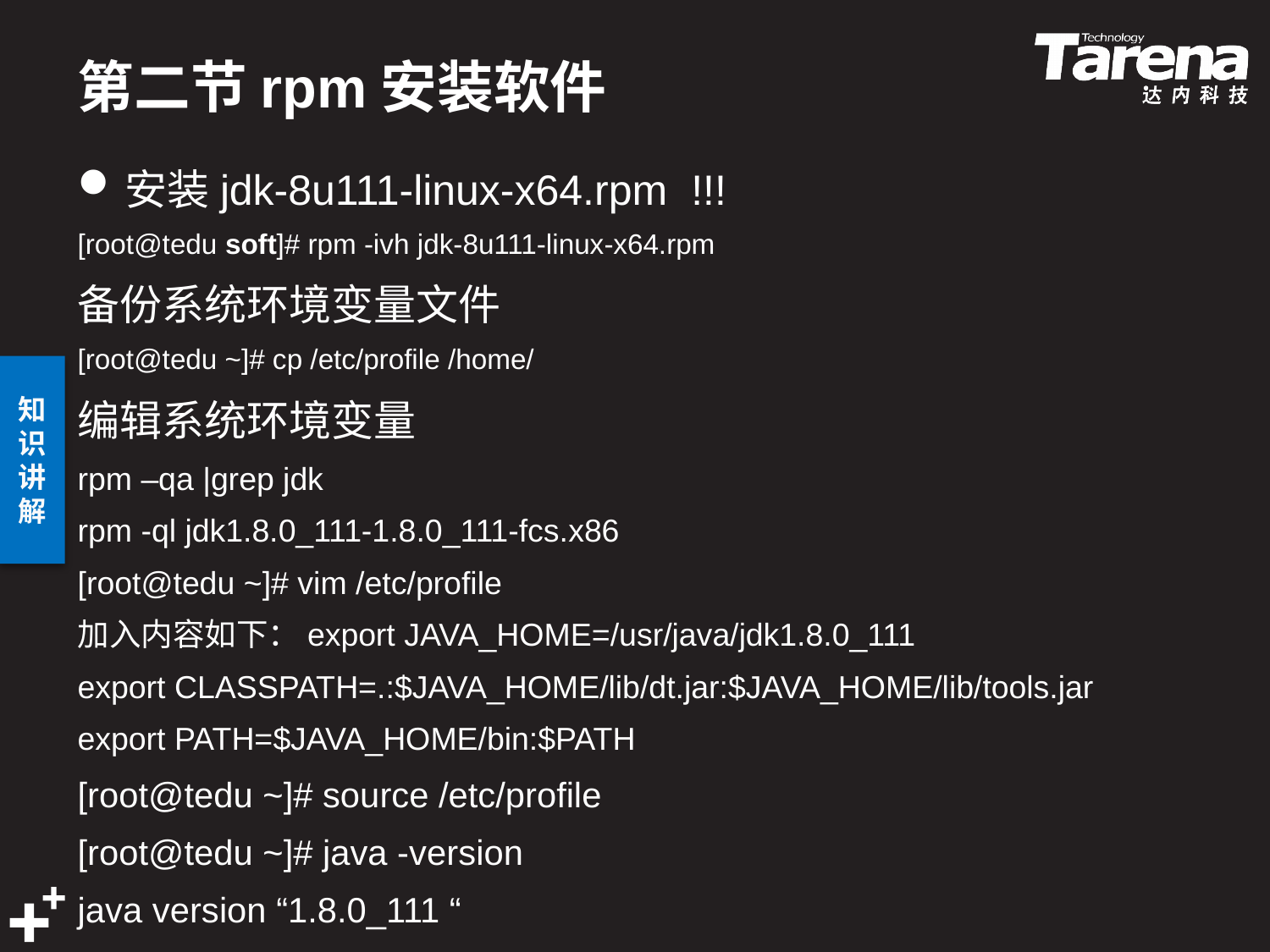

# 第二节rpm安装软件
安装jdk-8u111-linux-x64.rpm  !!!
[root@tedu soft]# rpm -ivh jdk-8u111-linux-x64.rpm
备份系统环境变量文件
[root@tedu ~]# cp /etc/profile /home/
编辑系统环境变量
rpm –qa |grep jdk
rpm -ql jdk1.8.0_111-1.8.0_111-fcs.x86
[root@tedu ~]# vim /etc/profile
加入内容如下：export JAVA_HOME=/usr/java/jdk1.8.0_111
export CLASSPATH=.:$JAVA_HOME/lib/dt.jar:$JAVA_HOME/lib/tools.jar
export PATH=$JAVA_HOME/bin:$PATH
[root@tedu ~]# source /etc/profile
[root@tedu ~]# java -version
java version “1.8.0_111 “